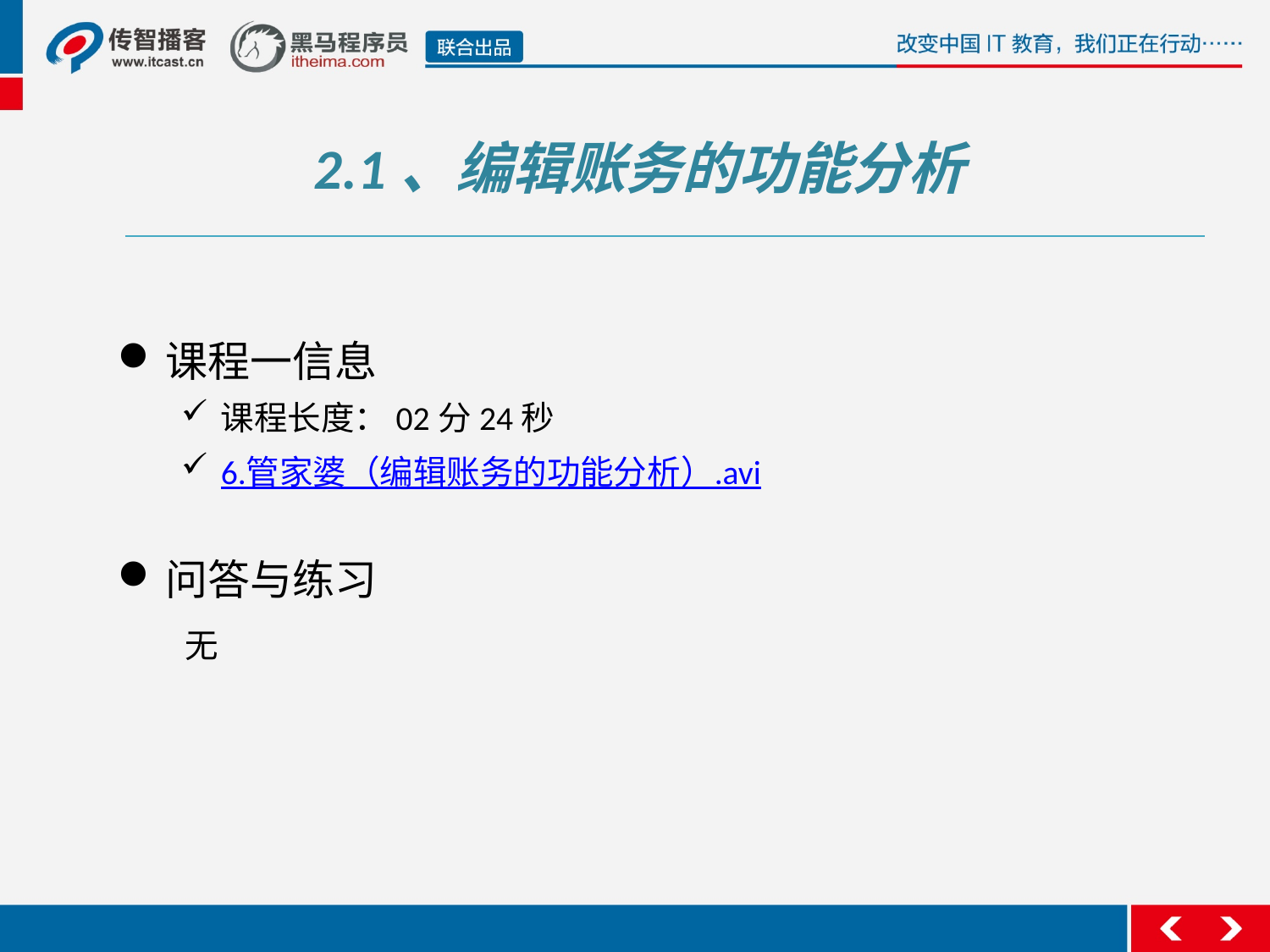

2.1、编辑账务的功能分析

课程一信息
课程长度：02分24秒
6.管家婆（编辑账务的功能分析）.avi

问答与练习
      无